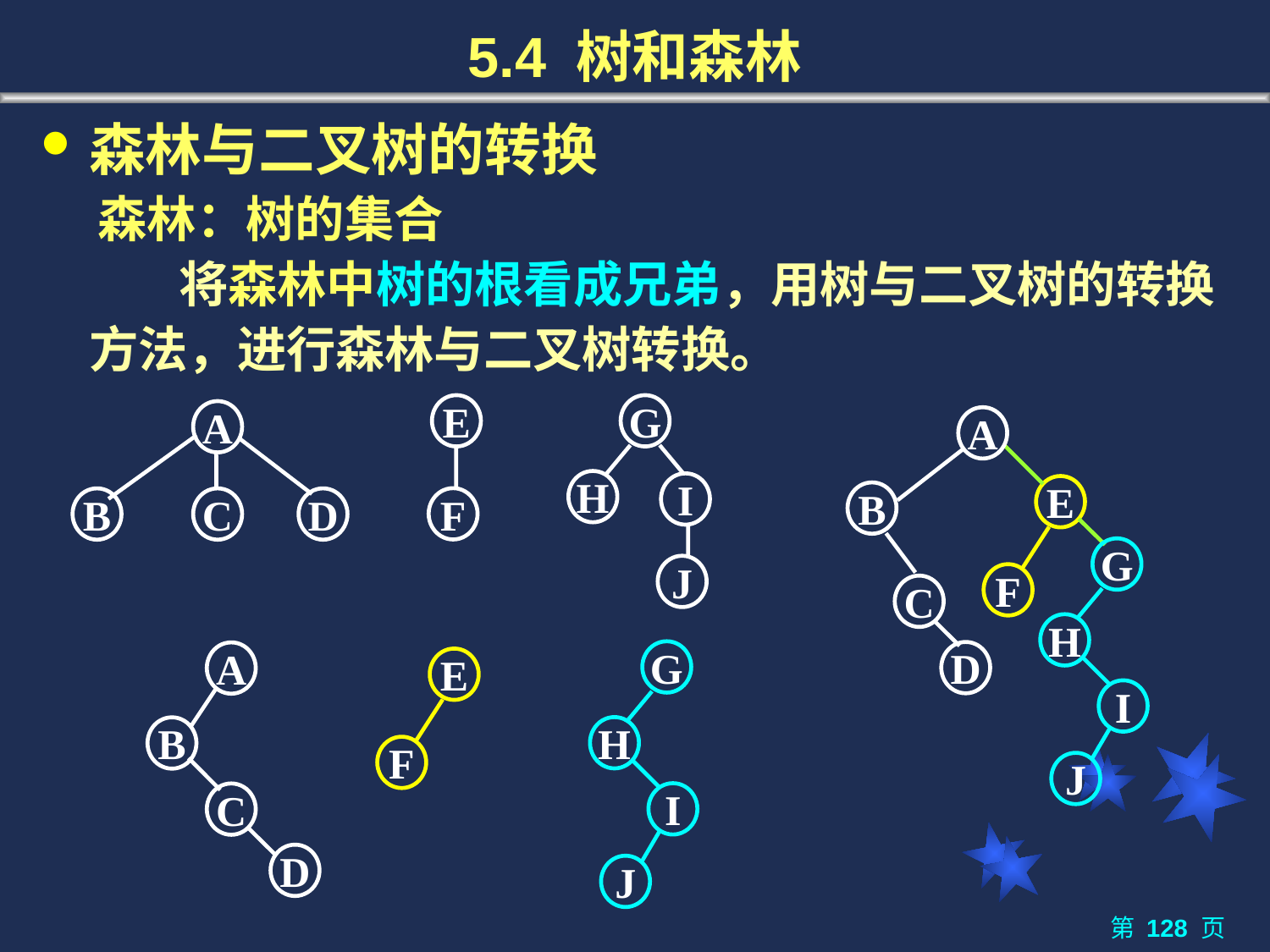

# 5.4 树和森林
森林与二叉树的转换
    森林：树的集合
        将森林中树的根看成兄弟，用树与二叉树的转换方法，进行森林与二叉树转换。
E

F
G

H
I

J
A

B
C
D
A

B

C

D

E

F

G

H

I

J
G

H

I

J
A

B

C

D
E

F
第 128 页